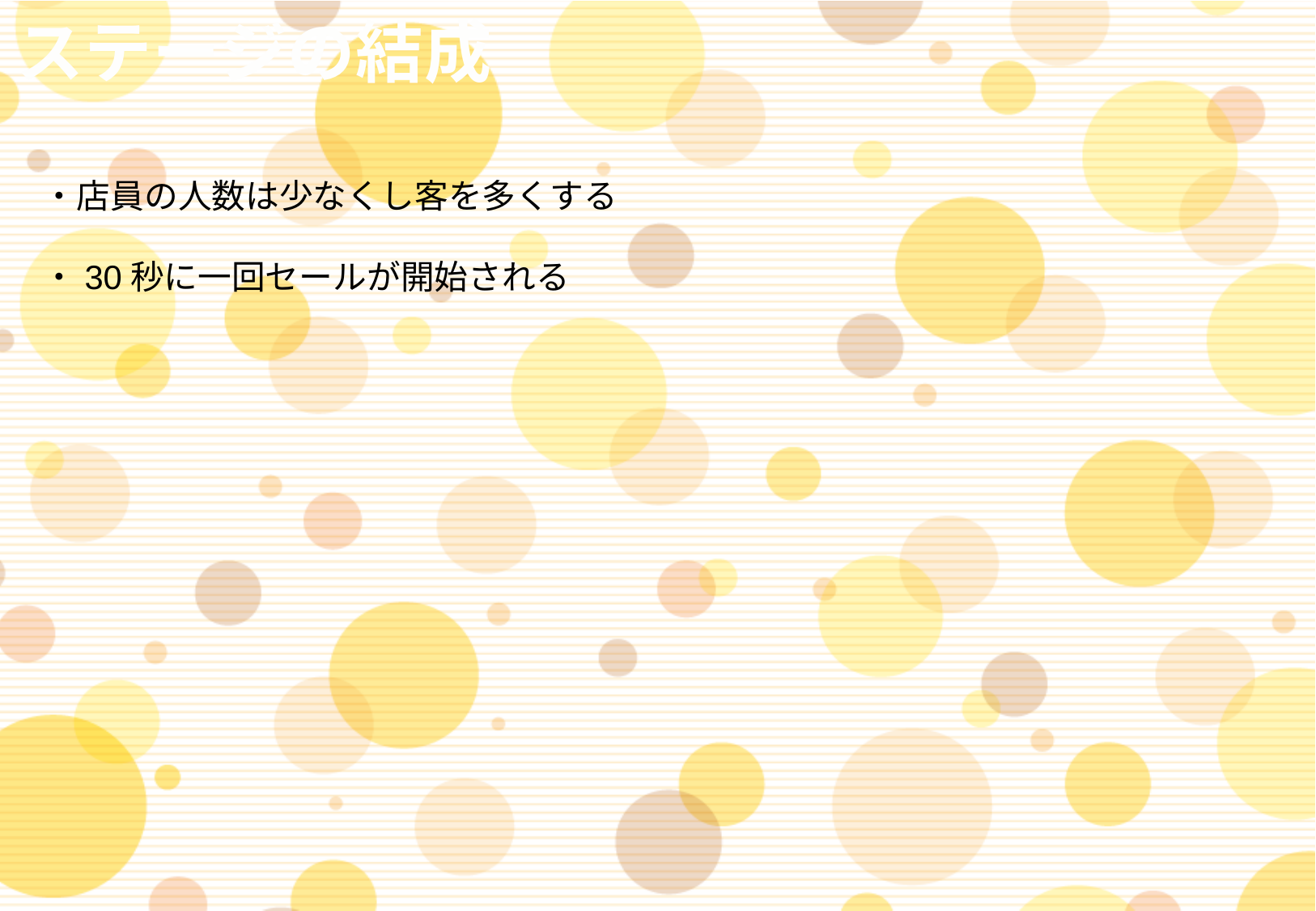

ステージの結成
・店員の人数は少なくし客を多くする

・30秒に一回セールが開始される